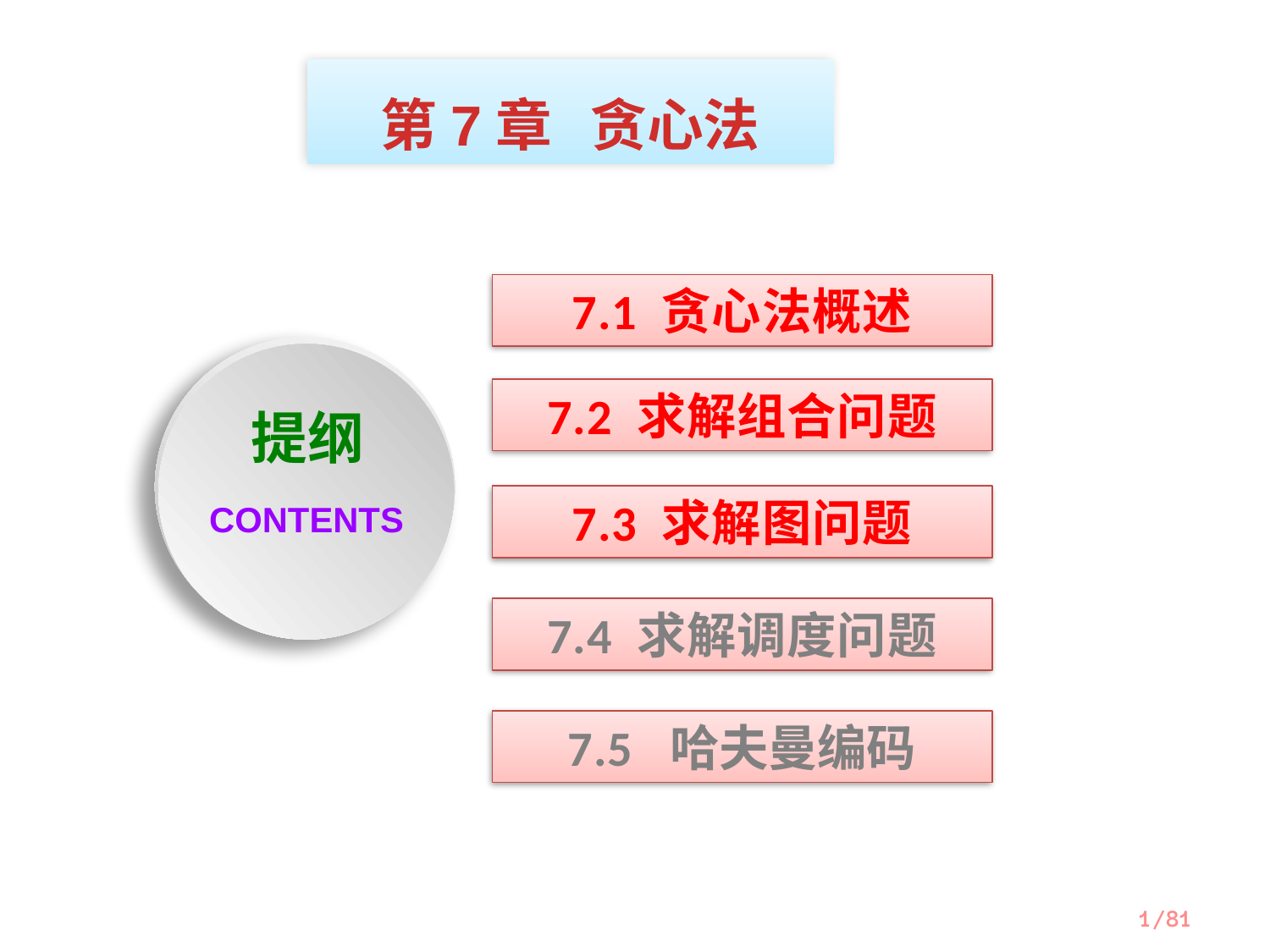

第7章   贪心法
7.1 贪心法概述

7.2 求解组合问题
提纲
7.3 求解图问题
CONTENTS
7.4 求解调度问题
7.5  哈夫曼编码
1/81